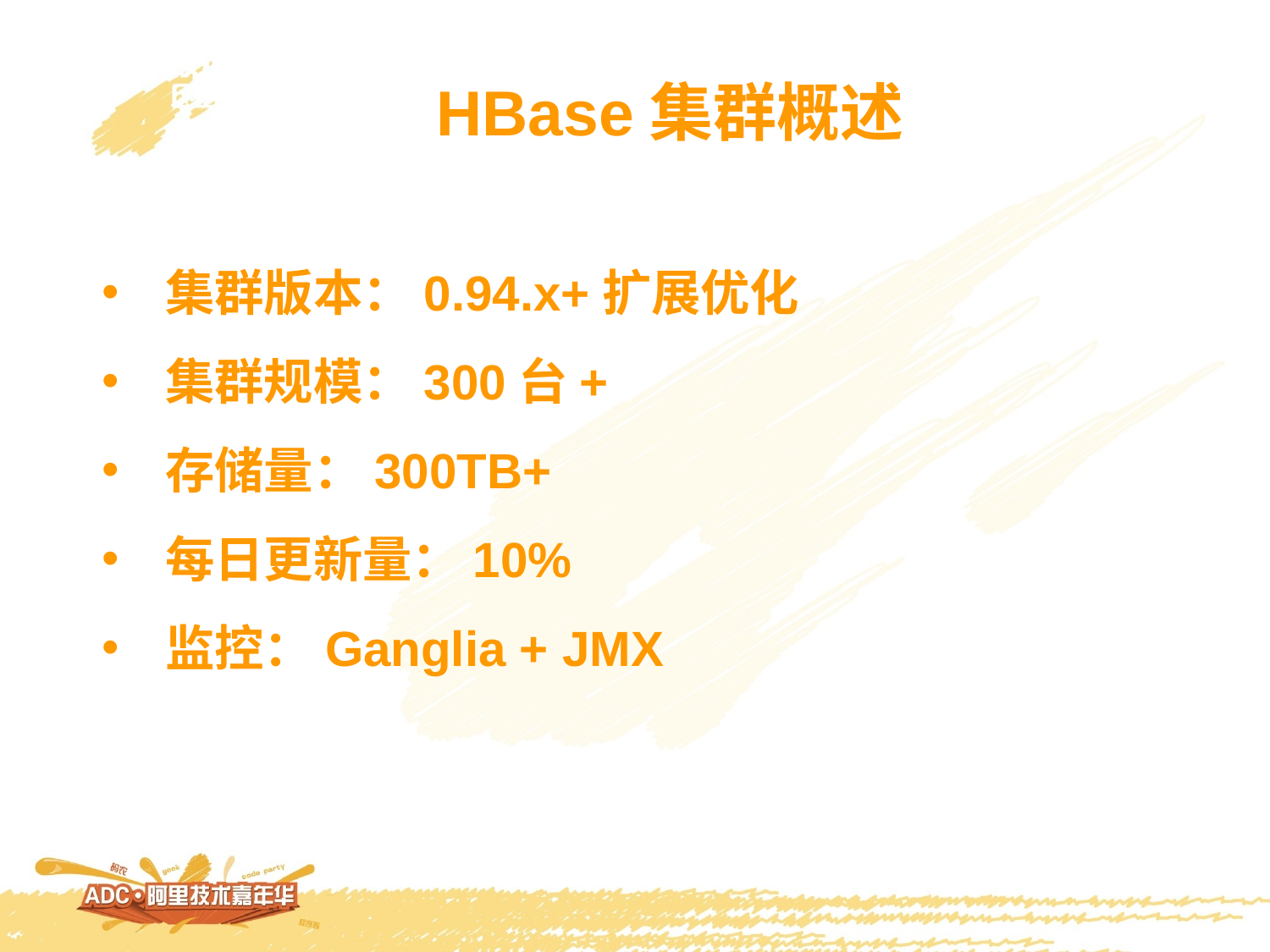

HBase集群概述
集群版本：0.94.x+扩展优化
集群规模：300台+
存储量：300TB+
每日更新量：10%
监控：Ganglia + JMX